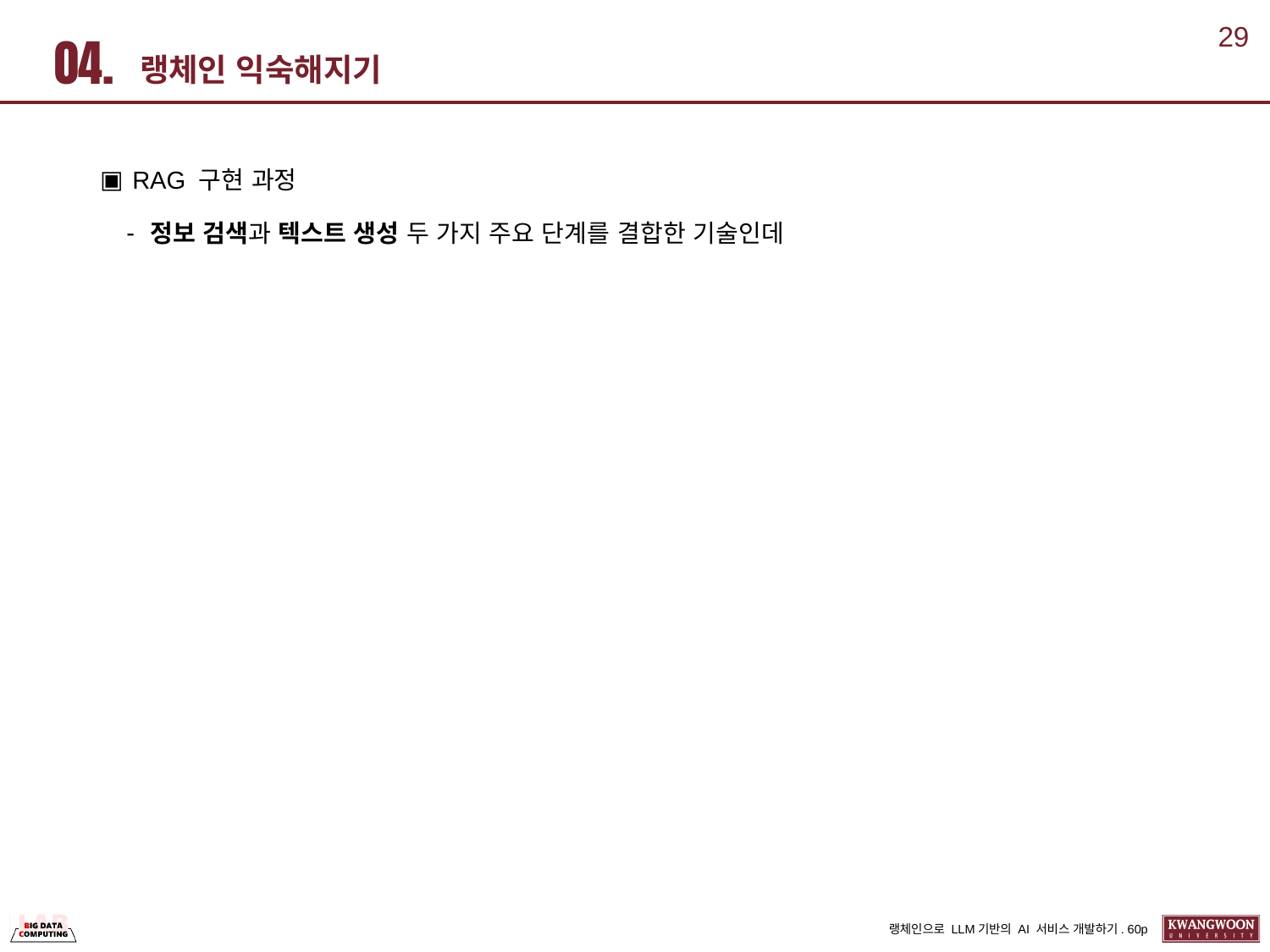

29
04.
# 랭체인 익숙해지기
 RAG 구현 과정
정보 검색과 텍스트 생성 두 가지 주요 단계를 결합한 기술인데
랭체인으로 LLM기반의 AI 서비스 개발하기. 60p